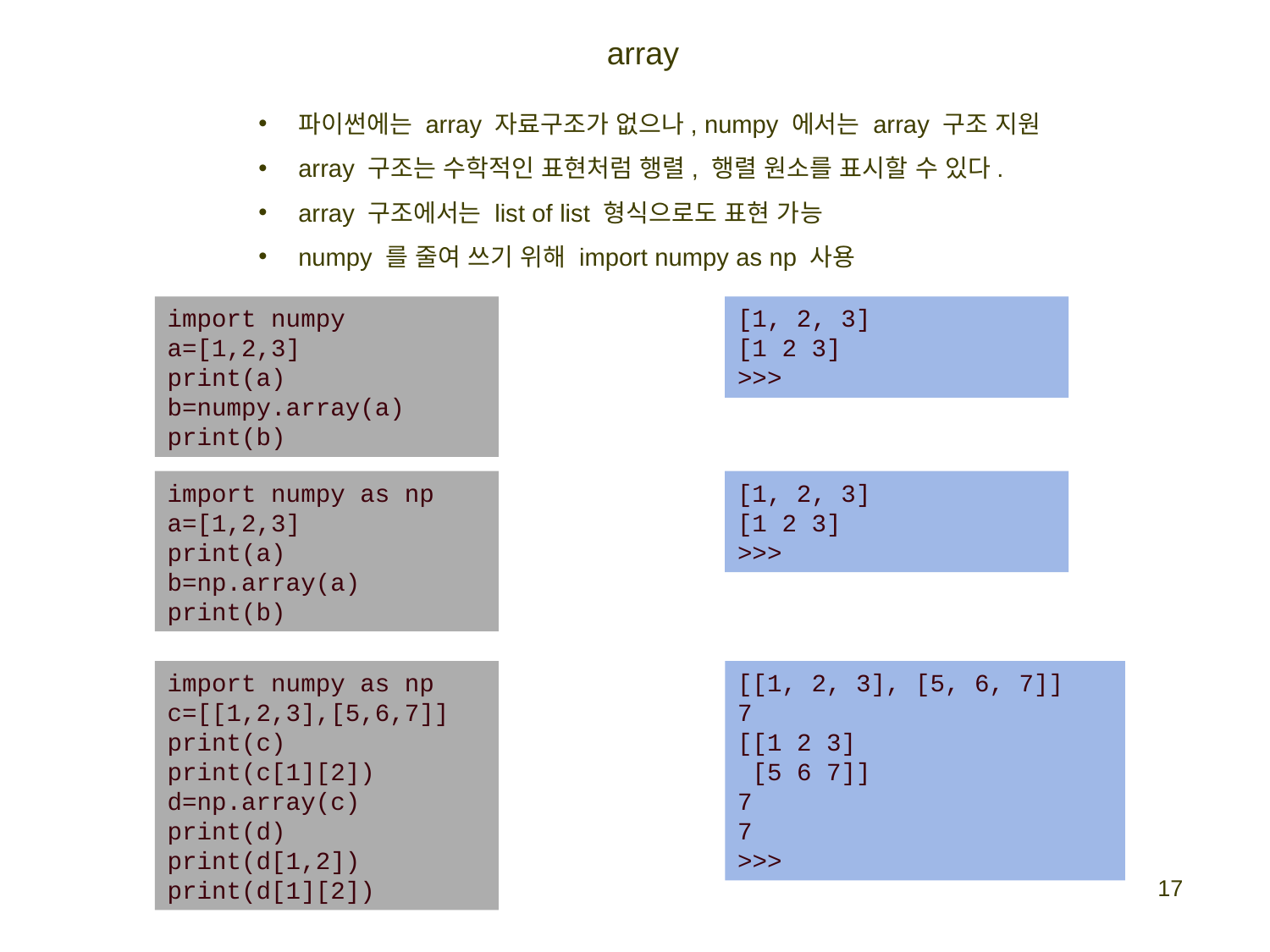

array
파이썬에는 array 자료구조가 없으나, numpy 에서는 array 구조 지원
array 구조는 수학적인 표현처럼 행렬, 행렬 원소를 표시할 수 있다.
array 구조에서는 list of list 형식으로도 표현 가능
numpy 를 줄여 쓰기 위해 import numpy as np 사용
import numpy a=[1,2,3]
print(a)
b=numpy.array(a)
print(b)
[1, 2, 3]
[1 2 3]
>>>
import numpy as np
a=[1,2,3]
print(a)
b=np.array(a)
print(b)
[1, 2, 3]
[1 2 3]
>>>
import numpy as np
c=[[1,2,3],[5,6,7]]
print(c)
print(c[1][2])
d=np.array(c)
print(d)
print(d[1,2])
print(d[1][2])
[[1, 2, 3], [5, 6, 7]]
7
[[1 2 3]
 [5 6 7]]
7
7
>>>
17